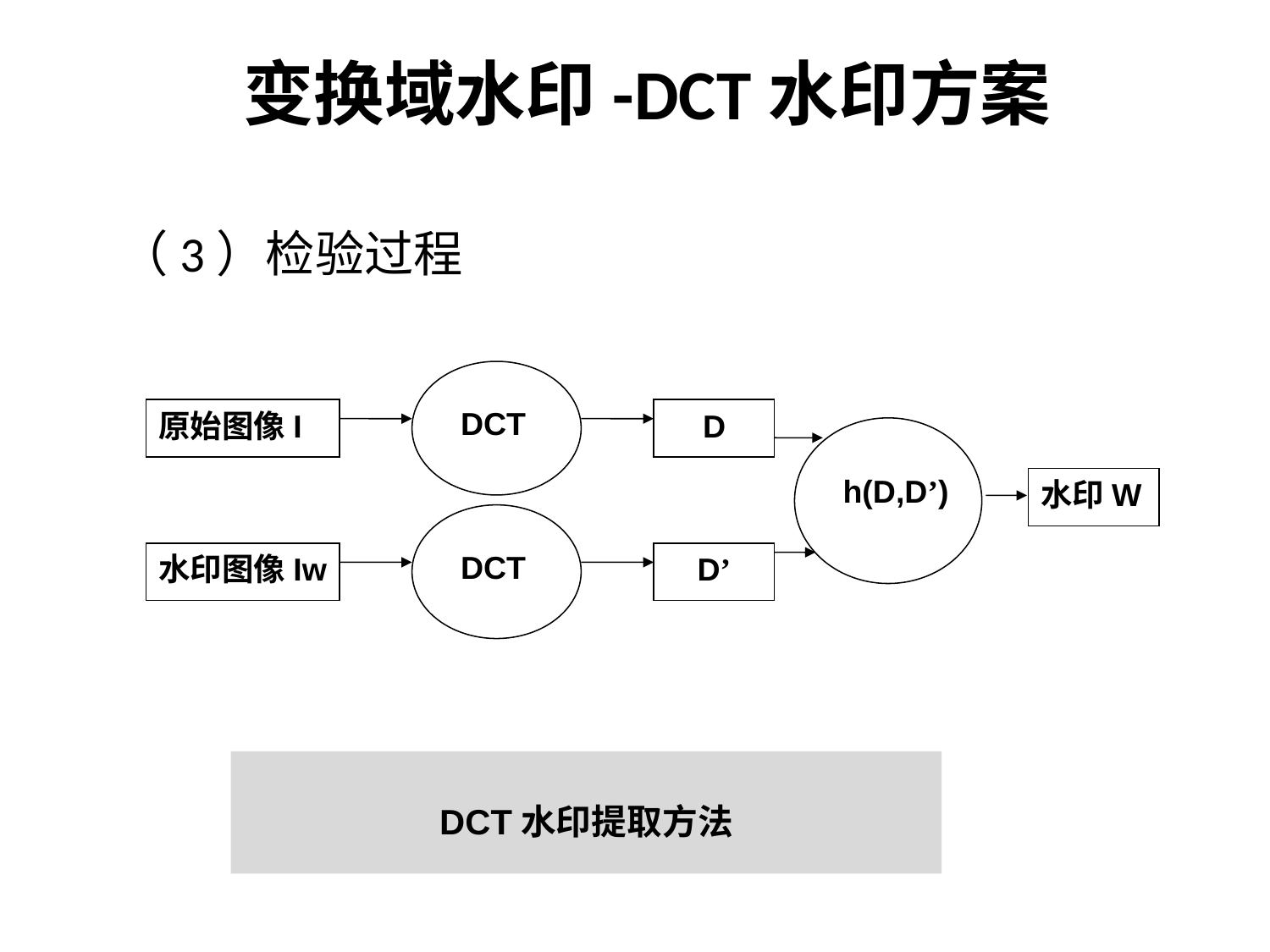

# 变换域水印-DCT水印方案
（3）检验过程

DCT
原始图像I
D

h(D,D’)

水印W

DCT
水印图像Iw
D’

DCT水印提取方法